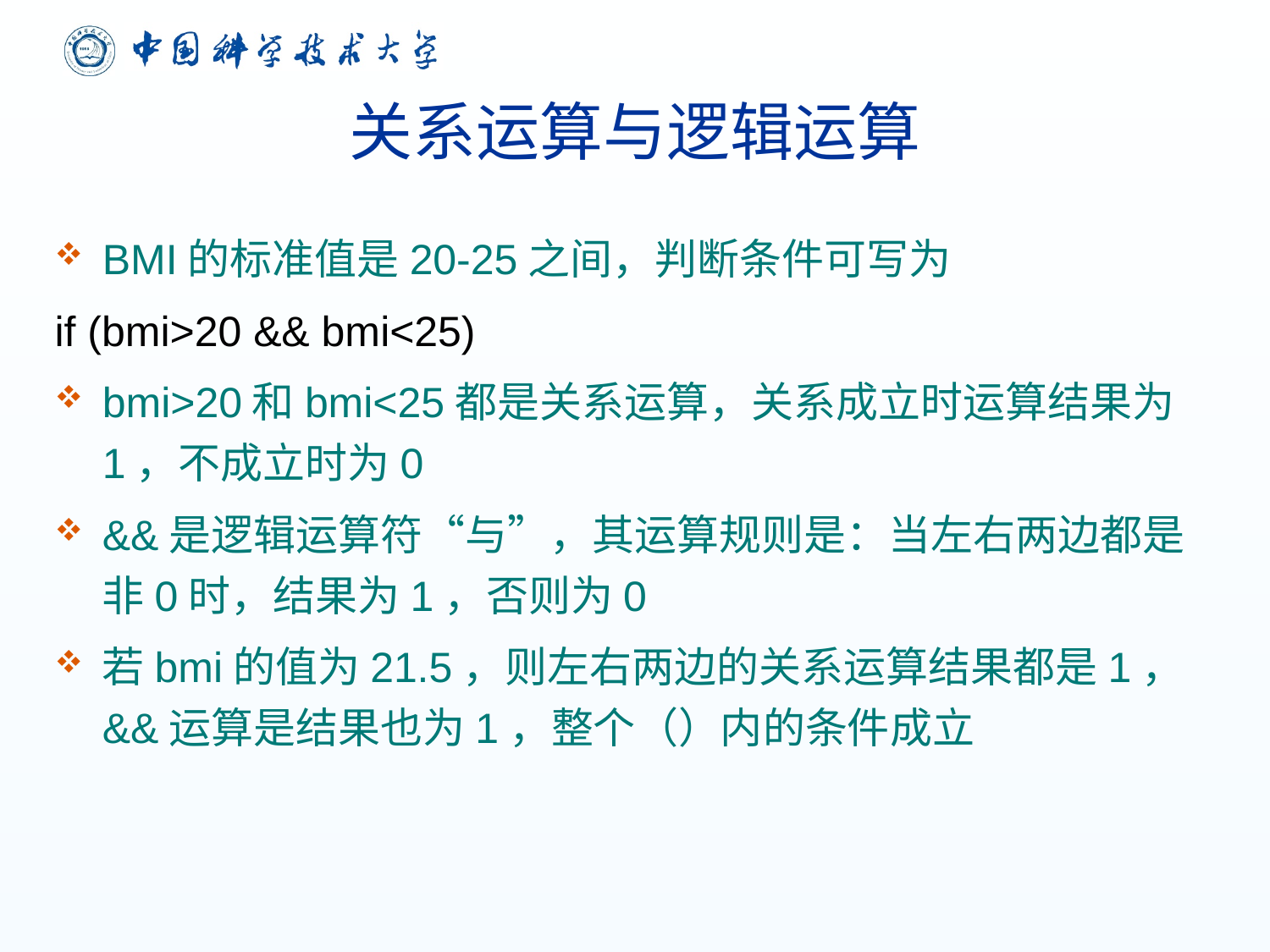

# 关系运算与逻辑运算
BMI的标准值是20-25之间，判断条件可写为
if (bmi>20 && bmi<25)
bmi>20和bmi<25都是关系运算，关系成立时运算结果为1，不成立时为0
&&是逻辑运算符“与”，其运算规则是：当左右两边都是非0时，结果为1，否则为0
若bmi的值为21.5，则左右两边的关系运算结果都是1，&&运算是结果也为1，整个（）内的条件成立